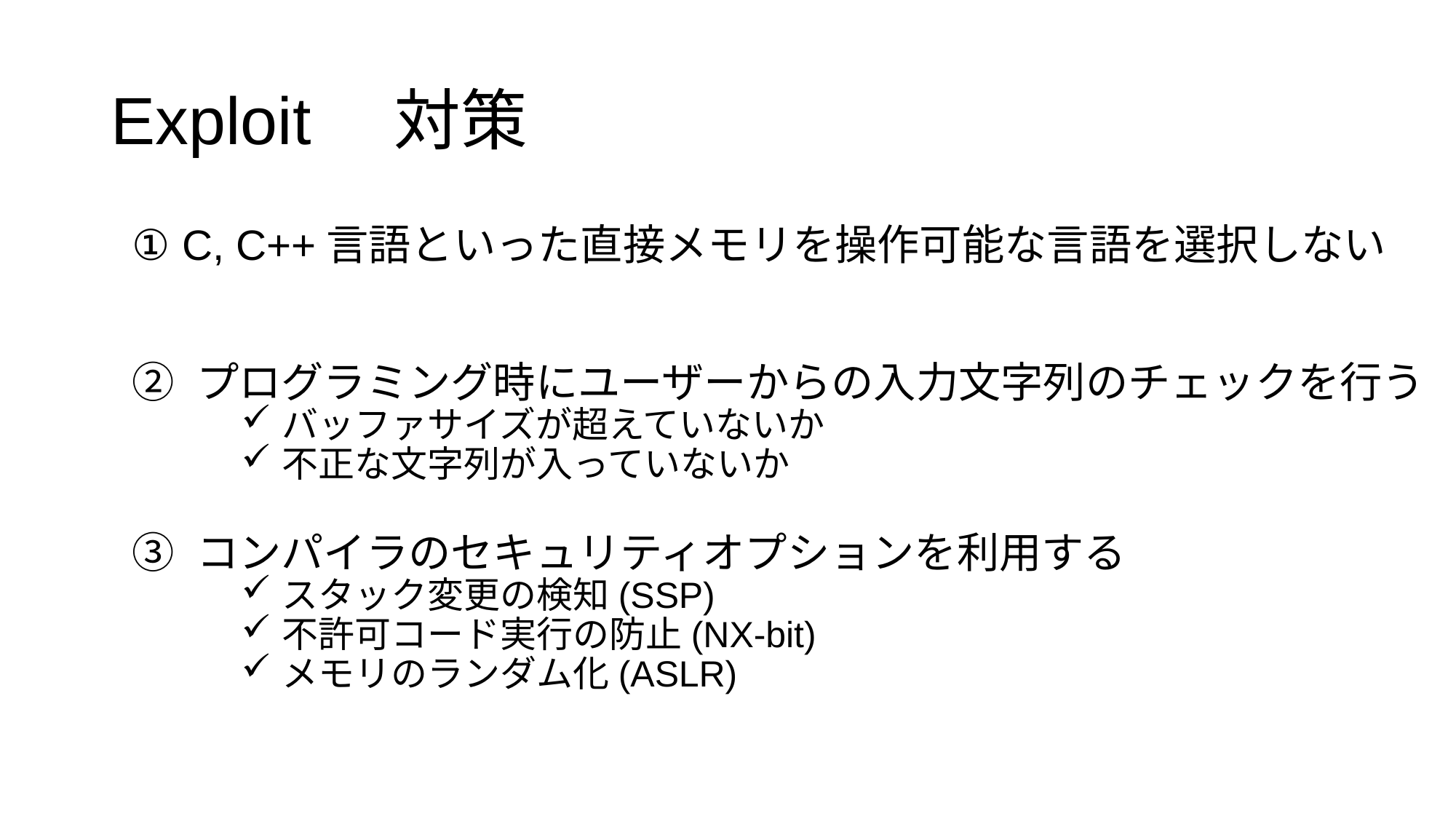

# Exploit　対策
① C, C++言語といった直接メモリを操作可能な言語を選択しない

② プログラミング時にユーザーからの入力文字列のチェックを行う
バッファサイズが超えていないか
不正な文字列が入っていないか

③ コンパイラのセキュリティオプションを利用する
スタック変更の検知(SSP)
不許可コード実行の防止(NX-bit)
メモリのランダム化(ASLR)